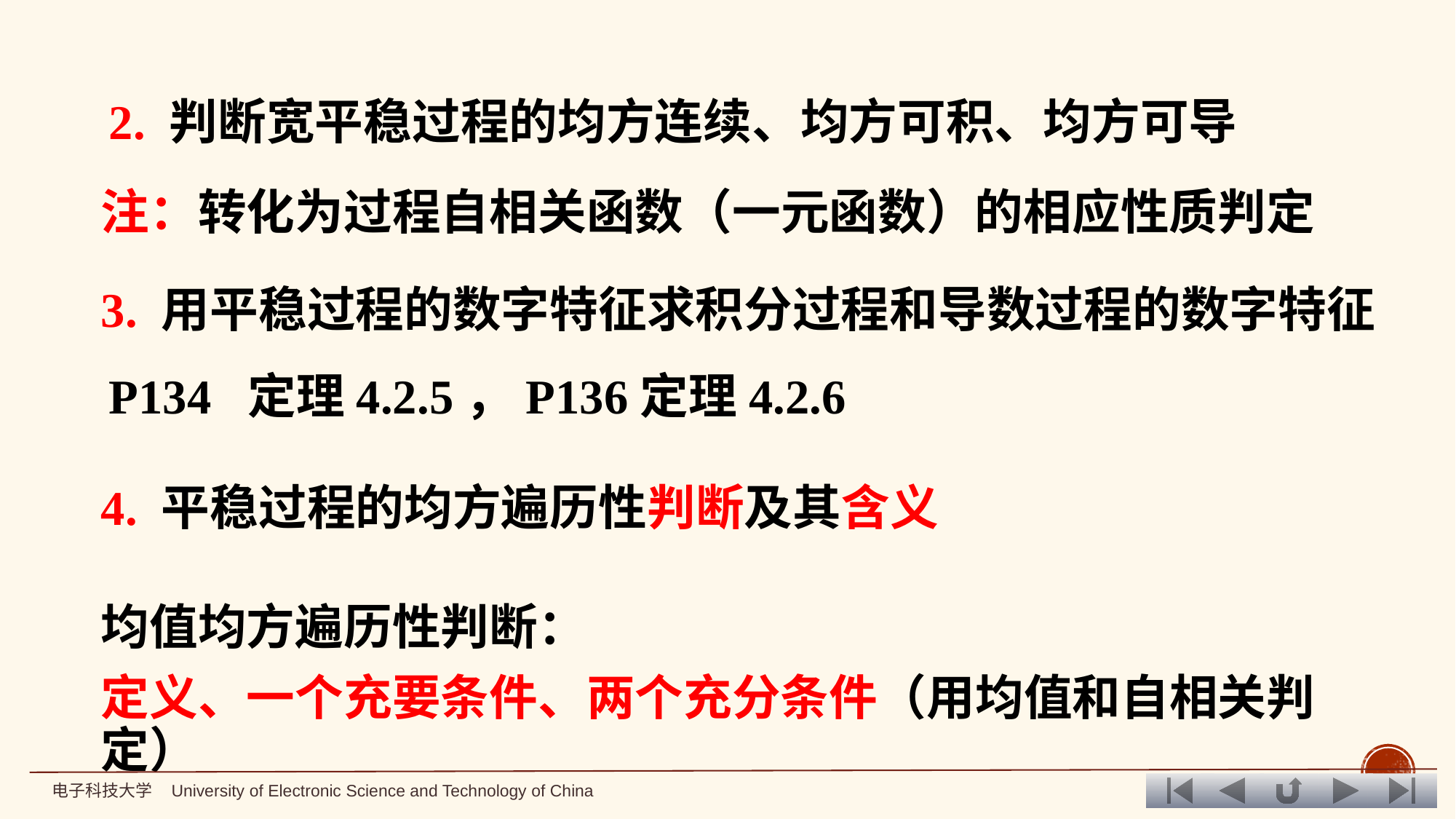

2. 判断宽平稳过程的均方连续、均方可积、均方可导
注：转化为过程自相关函数（一元函数）的相应性质判定
3. 用平稳过程的数字特征求积分过程和导数过程的数字特征

P134  定理4.2.5，P136定理4.2.6
4. 平稳过程的均方遍历性判断及其含义

均值均方遍历性判断：
定义、一个充要条件、两个充分条件（用均值和自相关判定）

电子科技大学    University of Electronic Science and Technology of China